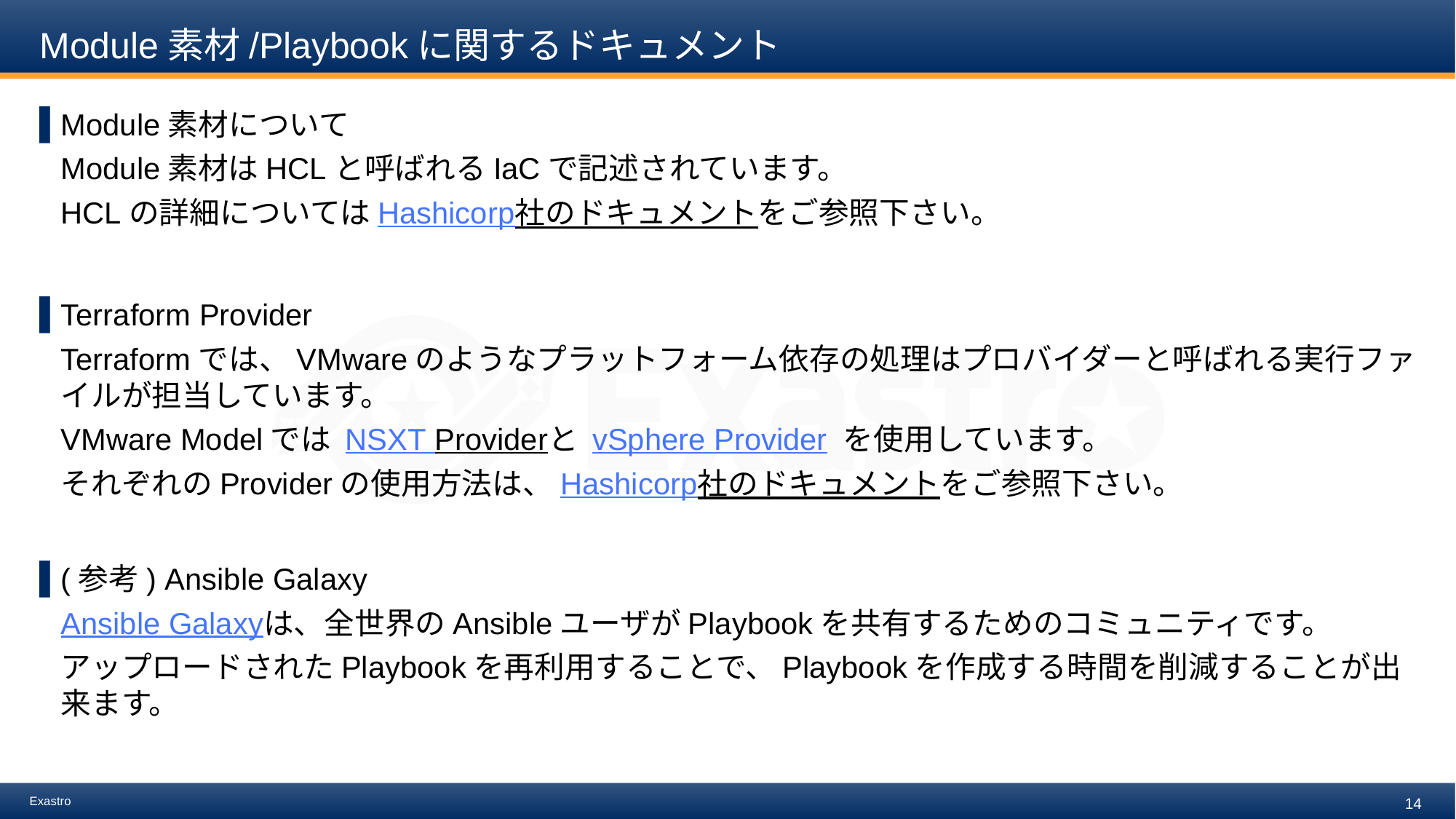

# Module素材/Playbookに関するドキュメント
Module素材について
Module素材はHCLと呼ばれるIaCで記述されています。
HCLの詳細についてはHashicorp社のドキュメントをご参照下さい。

Terraform Provider
Terraformでは、VMwareのようなプラットフォーム依存の処理はプロバイダーと呼ばれる実行ファイルが担当しています。
VMware Modelでは NSXT Providerと vSphere Provider を使用しています。
それぞれのProviderの使用方法は、Hashicorp社のドキュメントをご参照下さい。

(参考) Ansible Galaxy
Ansible Galaxyは、全世界のAnsibleユーザがPlaybookを共有するためのコミュニティです。
アップロードされたPlaybookを再利用することで、Playbookを作成する時間を削減することが出来ます。